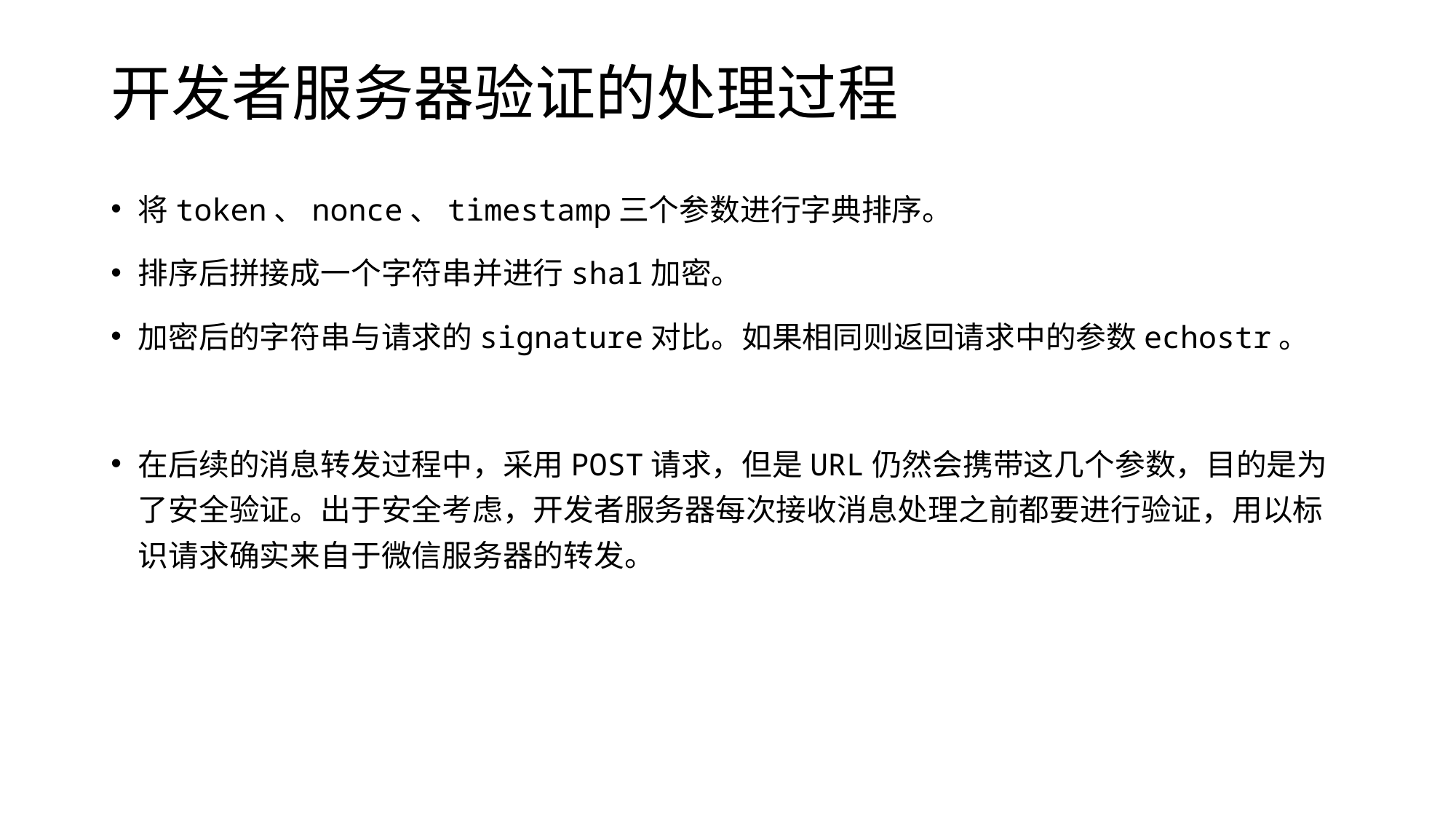

# 开发者服务器验证的处理过程
将token、nonce、timestamp三个参数进行字典排序。
排序后拼接成一个字符串并进行sha1加密。
加密后的字符串与请求的signature对比。如果相同则返回请求中的参数echostr。

在后续的消息转发过程中，采用POST请求，但是URL仍然会携带这几个参数，目的是为了安全验证。出于安全考虑，开发者服务器每次接收消息处理之前都要进行验证，用以标识请求确实来自于微信服务器的转发。